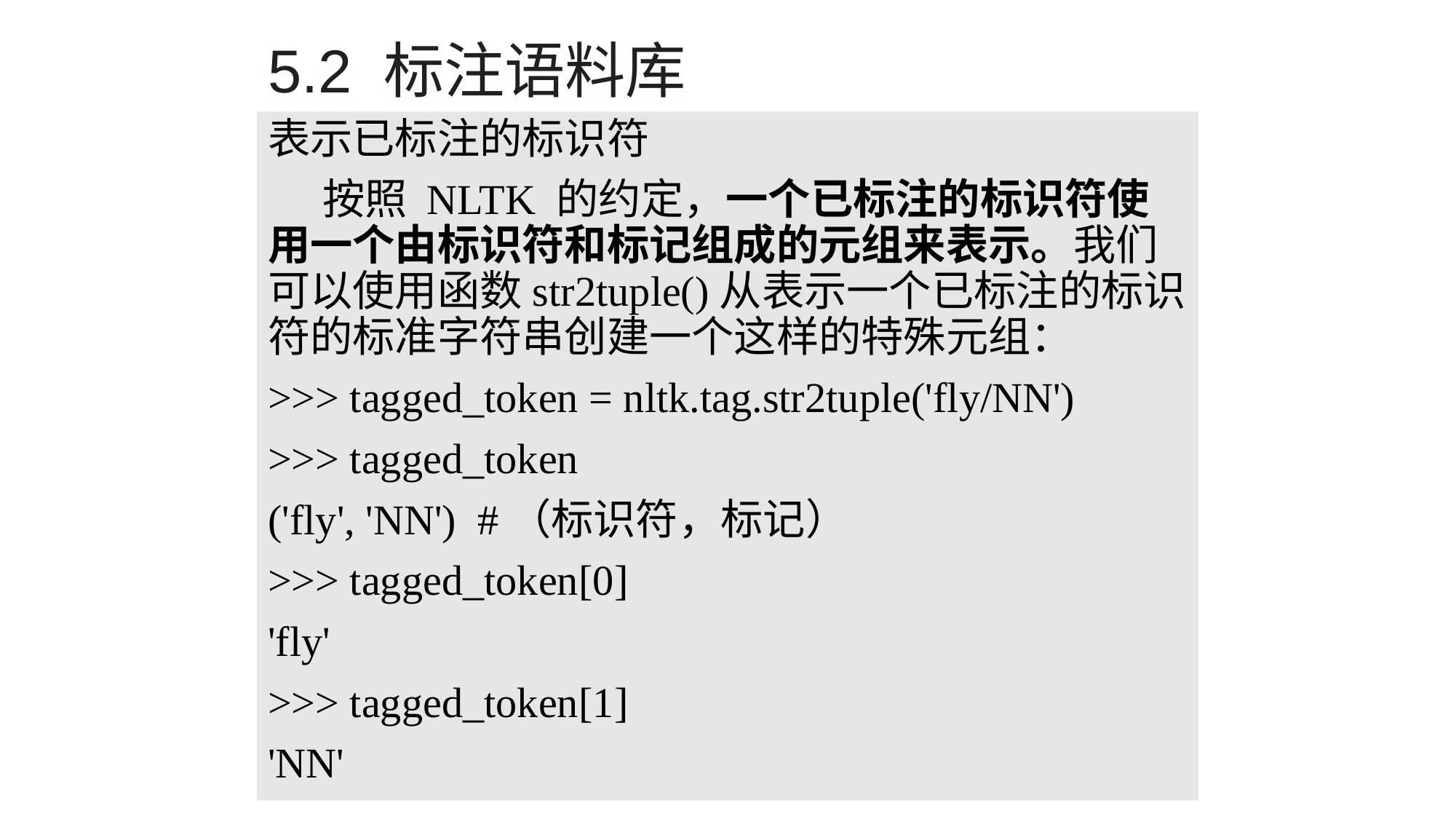

# 5.2 标注语料库
表示已标注的标识符
按照 NLTK 的约定，一个已标注的标识符使用一个由标识符和标记组成的元组来表示。我们可以使用函数str2tuple()从表示一个已标注的标识符的标准字符串创建一个这样的特殊元组：
>>> tagged_token = nltk.tag.str2tuple('fly/NN')
>>> tagged_token
('fly', 'NN')  #（标识符，标记）
>>> tagged_token[0]
'fly'
>>> tagged_token[1]
'NN'